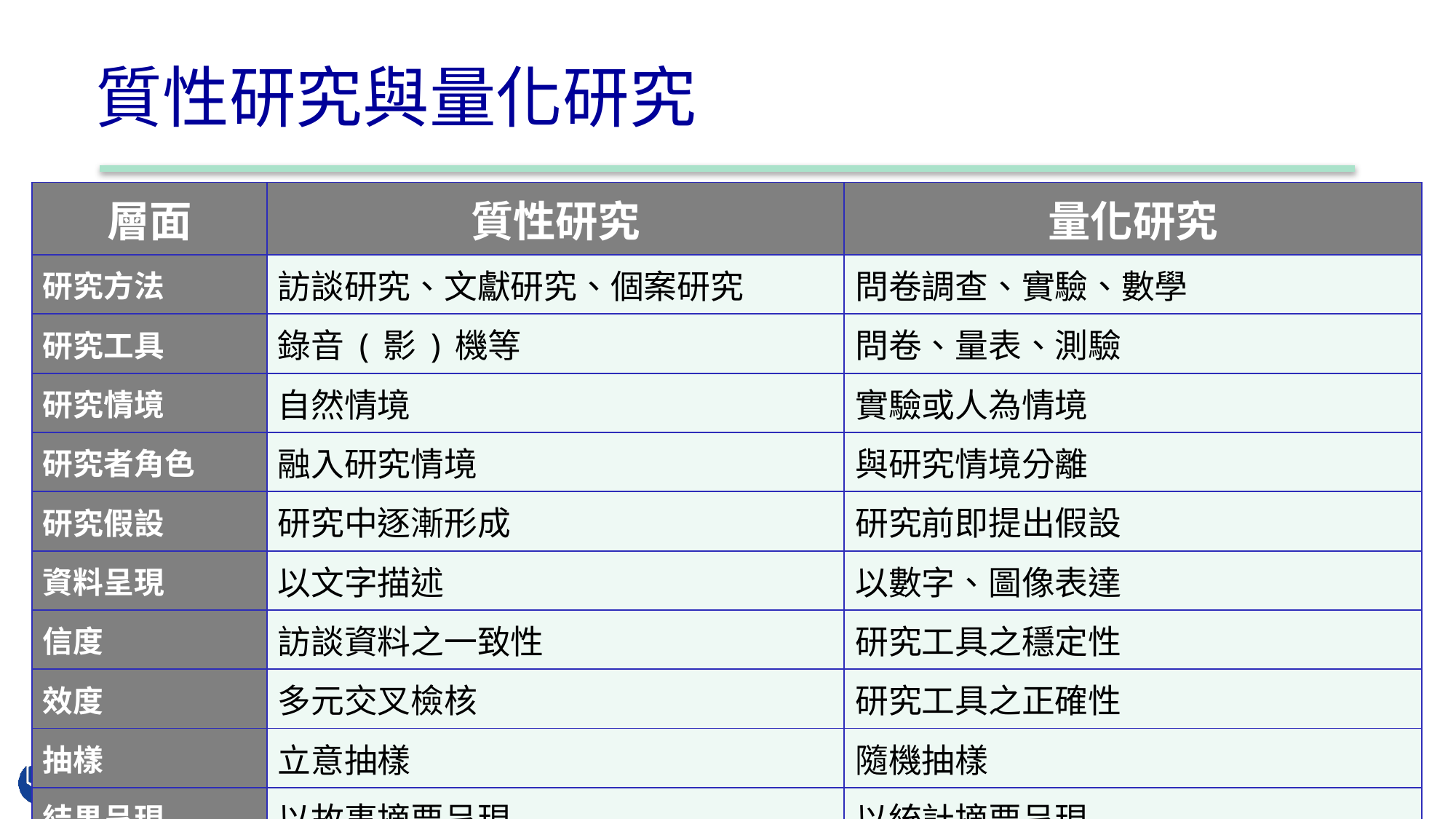

# 質性研究與量化研究
| 層面 | 質性研究 | 量化研究 |
| --- | --- | --- |
| 研究方法 | 訪談研究、文獻研究、個案研究 | 問卷調查、實驗、數學 |
| 研究工具 | 錄音(影)機等 | 問卷、量表、測驗 |
| 研究情境 | 自然情境 | 實驗或人為情境 |
| 研究者角色 | 融入研究情境 | 與研究情境分離 |
| 研究假設 | 研究中逐漸形成 | 研究前即提出假設 |
| 資料呈現 | 以文字描述 | 以數字、圖像表達 |
| 信度 | 訪談資料之一致性 | 研究工具之穩定性 |
| 效度 | 多元交叉檢核 | 研究工具之正確性 |
| 抽樣 | 立意抽樣 | 隨機抽樣 |
| 結果呈現 | 以故事摘要呈現 | 以統計摘要呈現 |
| 推論性質 | 研究結果較難推論至其他個案 | 研究結果較易推論至其他群體 |
9